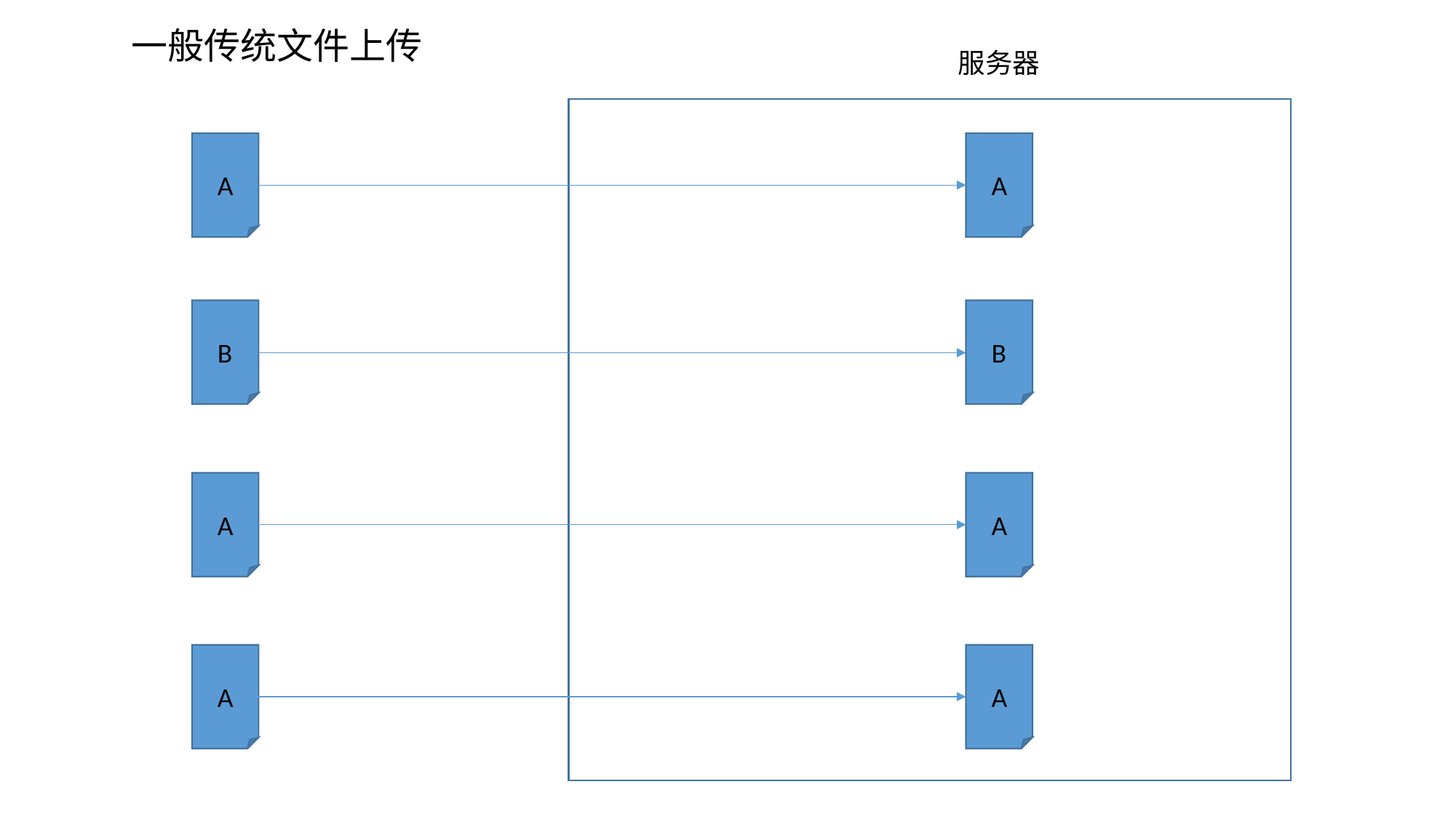

一般传统文件上传
服务器

A

A

B

B

A

A

A

A